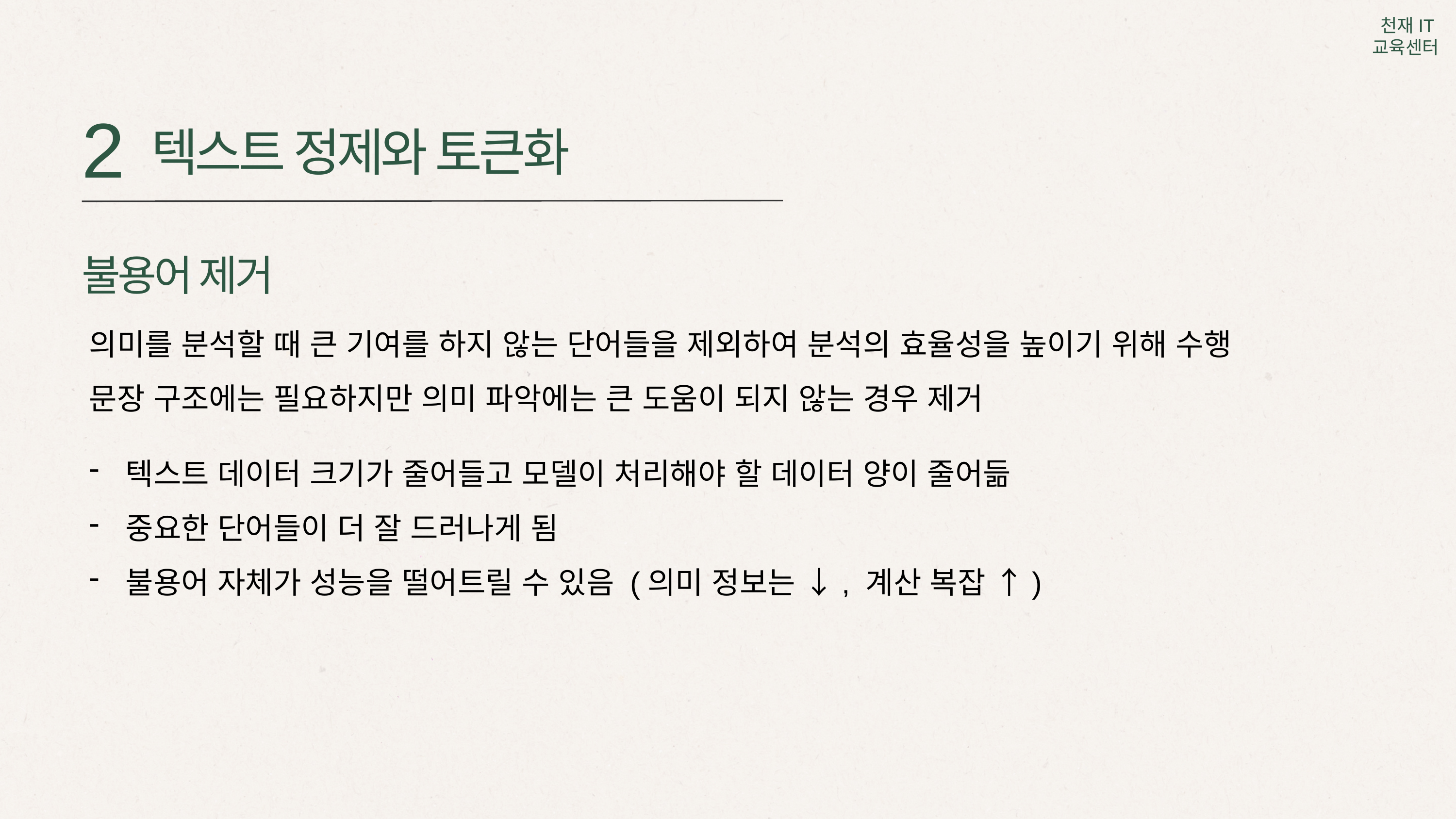

2
텍스트 정제와 토큰화

불용어 제거
의미를 분석할 때 큰 기여를 하지 않는 단어들을 제외하여 분석의 효율성을 높이기 위해 수행
문장 구조에는 필요하지만 의미 파악에는 큰 도움이 되지 않는 경우 제거
텍스트 데이터 크기가 줄어들고 모델이 처리해야 할 데이터 양이 줄어듦
중요한 단어들이 더 잘 드러나게 됨
불용어 자체가 성능을 떨어트릴 수 있음 (의미 정보는 ↓, 계산 복잡 ↑)